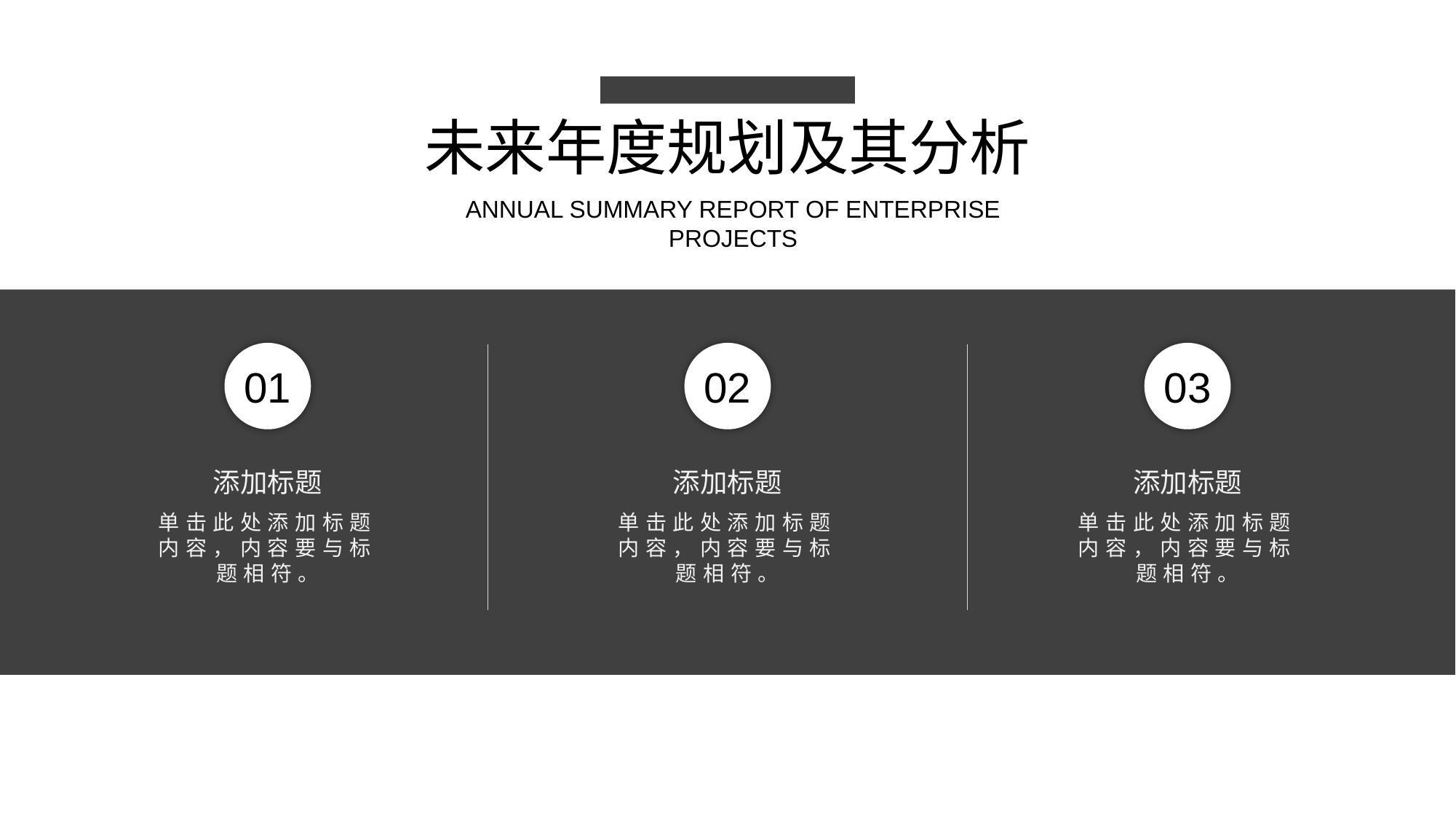

未来年度规划及其分析
ANNUAL SUMMARY REPORT OF ENTERPRISE PROJECTS

01
添加标题
单击此处添加标题内容，内容要与标题相符。

02
添加标题
单击此处添加标题内容，内容要与标题相符。

03
添加标题
单击此处添加标题内容，内容要与标题相符。